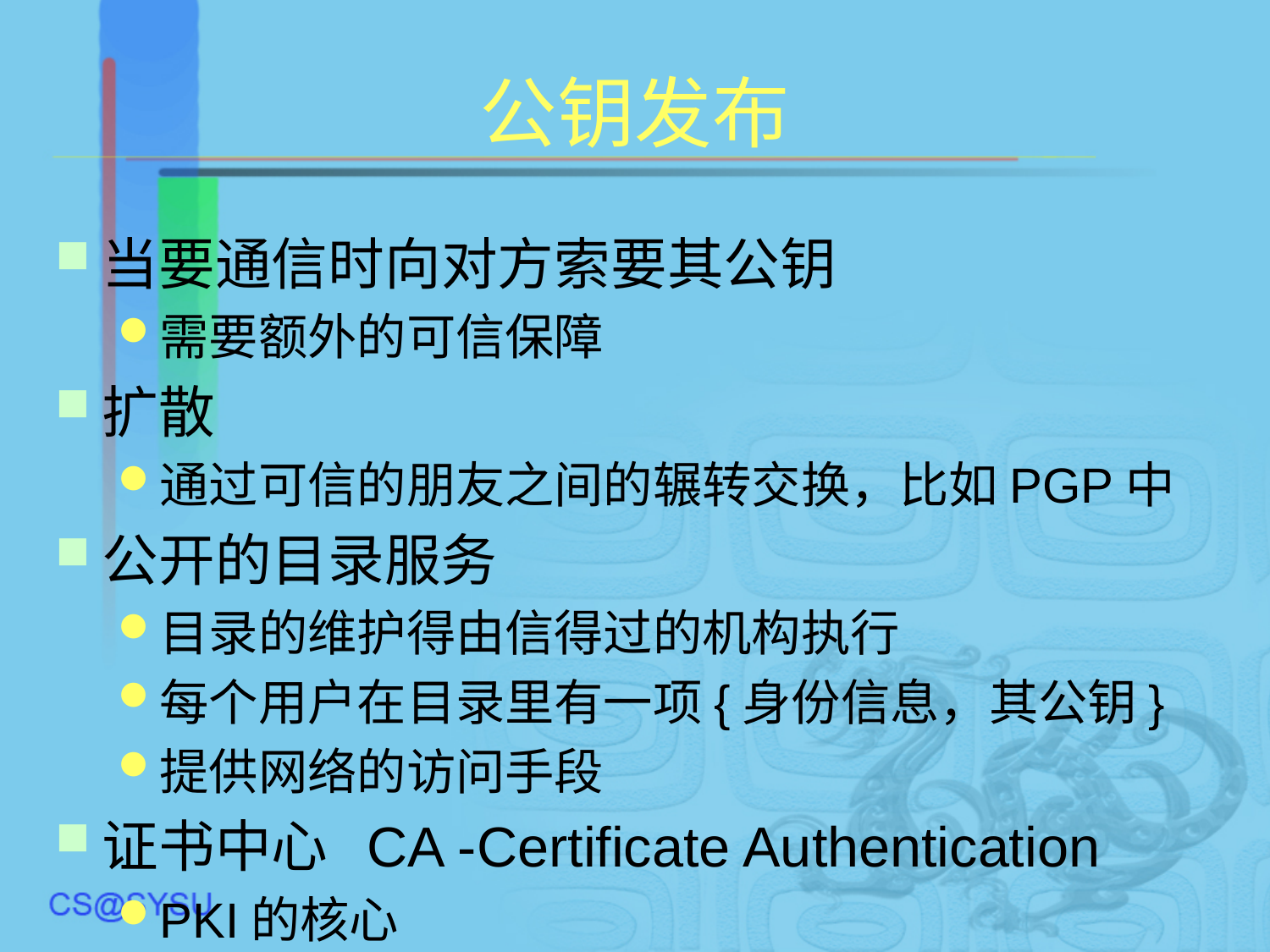

# 公钥发布
当要通信时向对方索要其公钥
需要额外的可信保障
扩散
通过可信的朋友之间的辗转交换，比如PGP中
公开的目录服务
目录的维护得由信得过的机构执行
每个用户在目录里有一项{身份信息，其公钥}
提供网络的访问手段
证书中心  CA -Certificate Authentication
PKI的核心